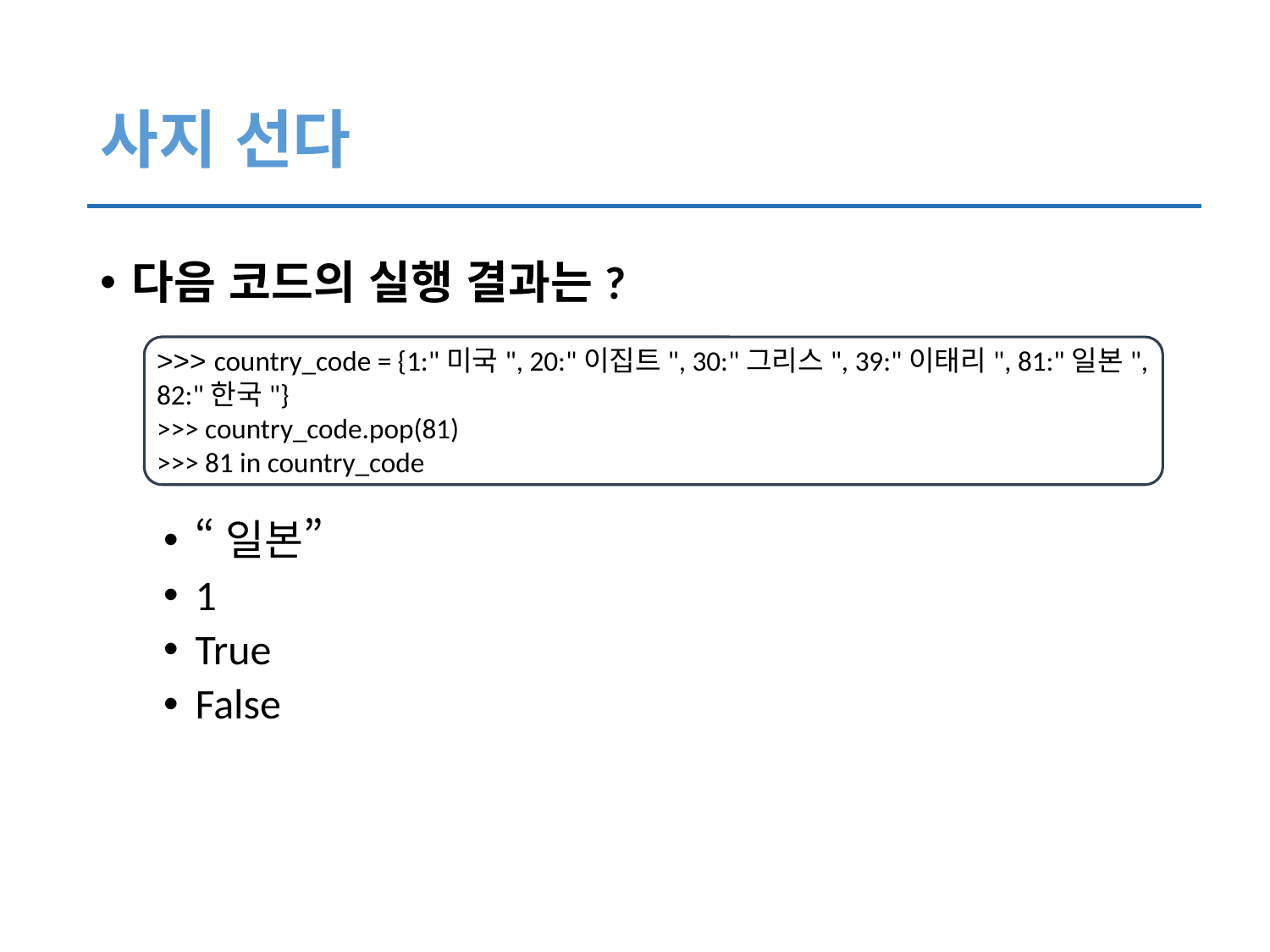

# 사지 선다
다음 코드의 실행 결과는?

“일본”
1
True
False

>>> country_code = {1:"미국", 20:"이집트", 30:"그리스", 39:"이태리", 81:"일본",
82:"한국"}
>>> country_code.pop(81)
>>> 81 in country_code